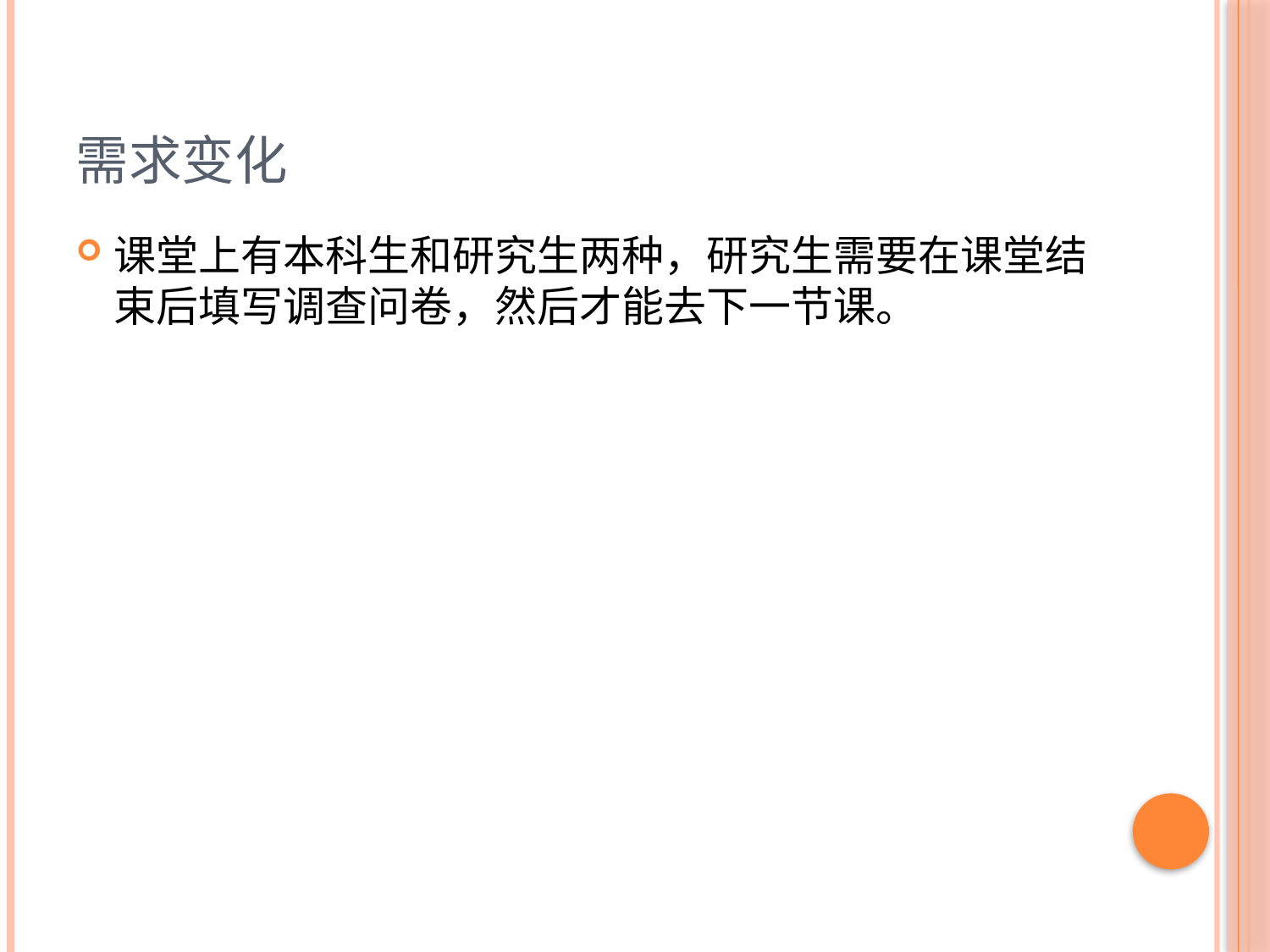

# 需求变化
课堂上有本科生和研究生两种，研究生需要在课堂结束后填写调查问卷，然后才能去下一节课。